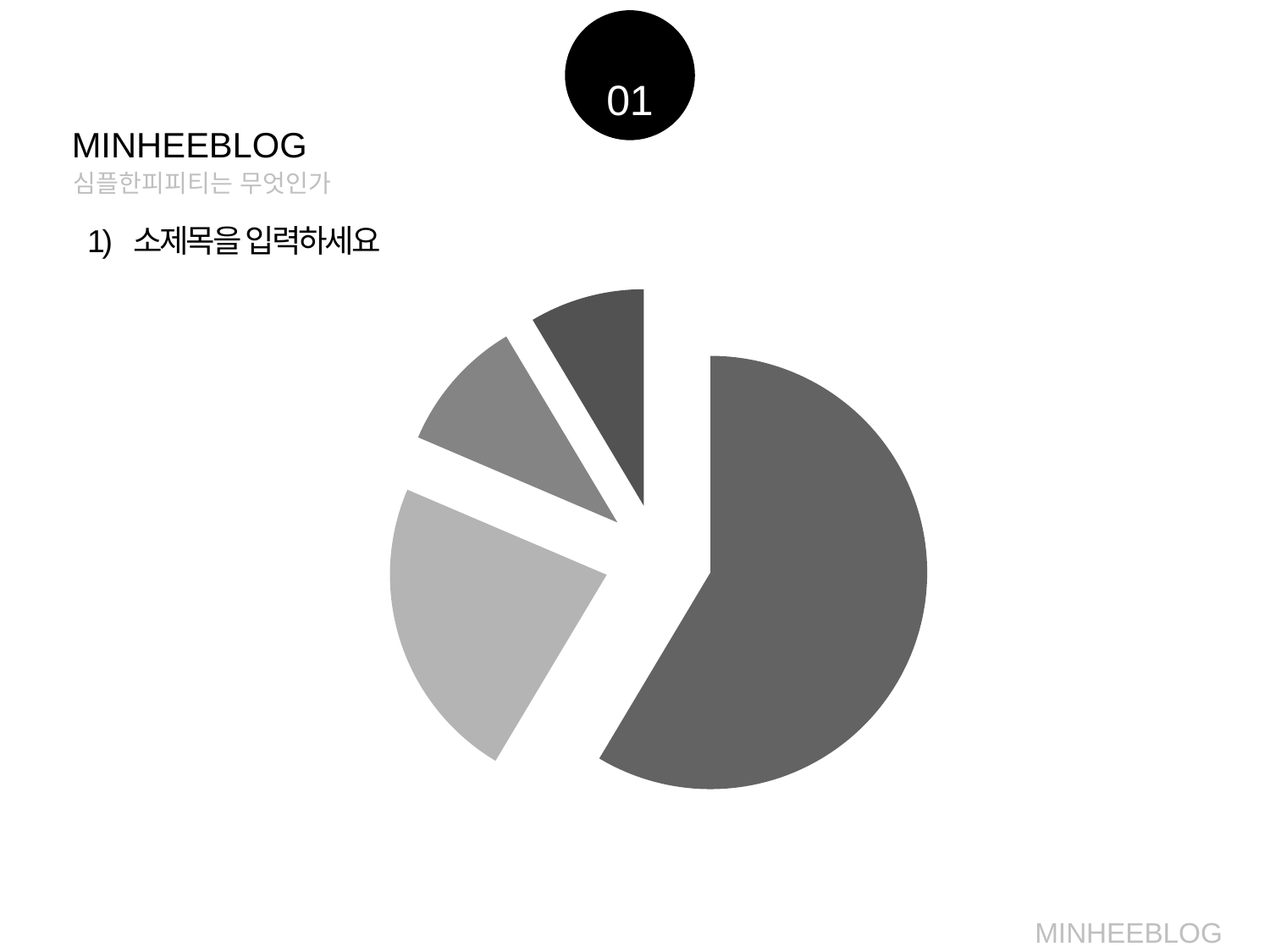

01
MINHEEBLOG
심플한피피티는 무엇인가
1)  소제목을 입력하세요

### Chart

| Category | 판매 |
|---|---|
| 1분기 | 8.200000000000001 |
| 2분기 | 3.2 |
| 3분기 | 1.4 |
| 4분기 | 1.2 |
MINHEEBLOG